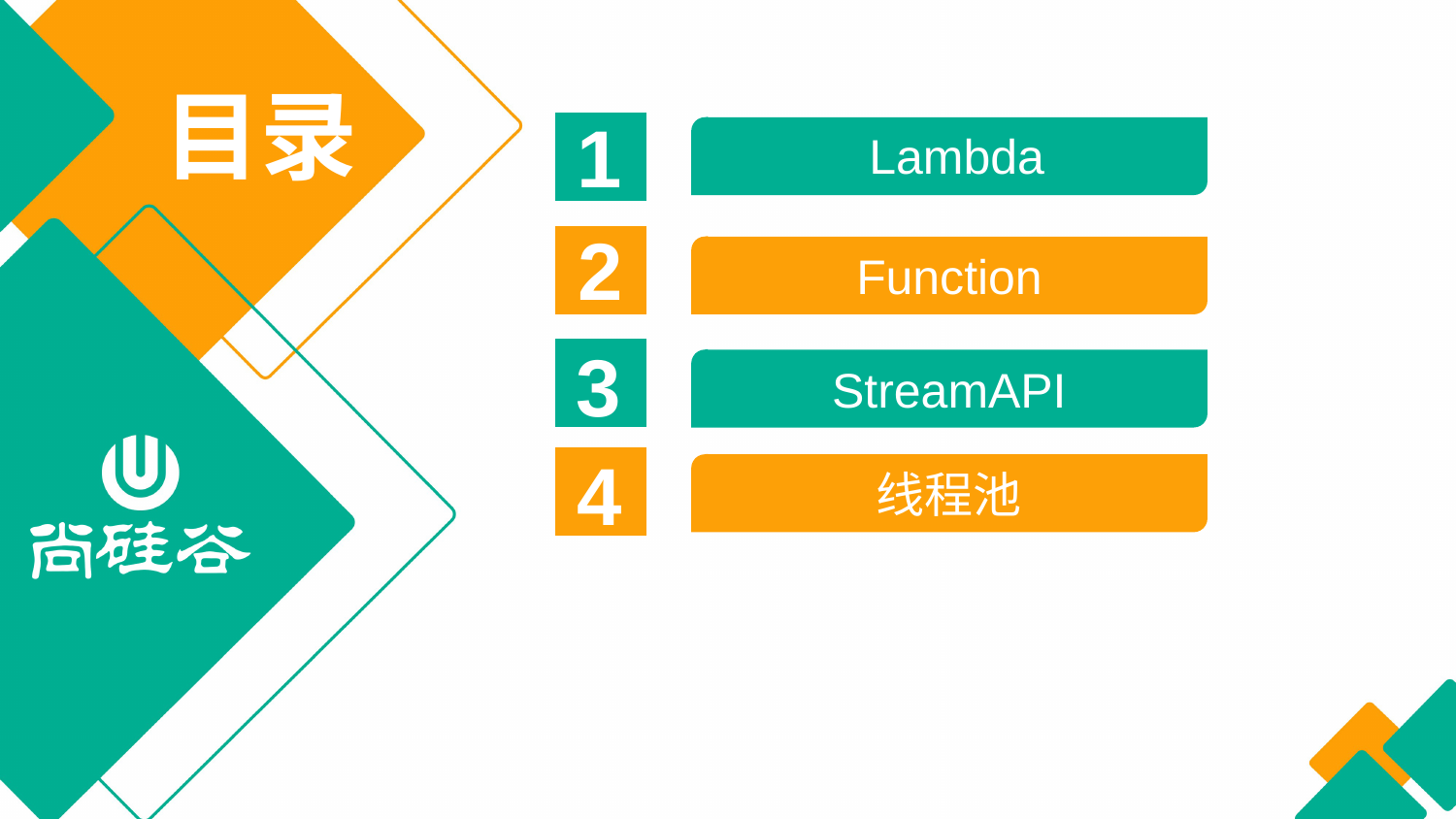

目录
1

Lambda
2

Function
3

StreamAPI
4

线程池